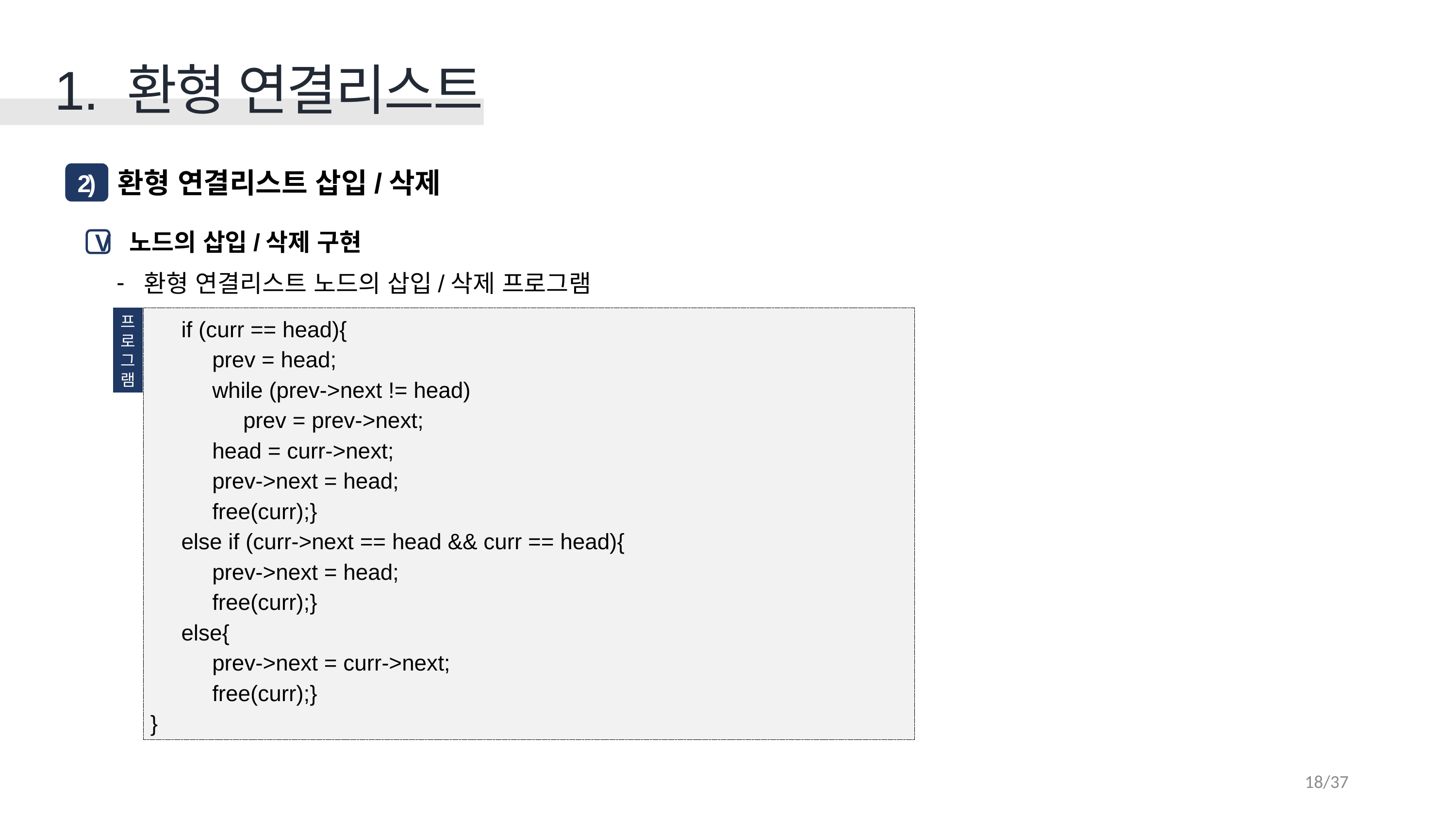

1. 환형 연결리스트

 환형 연결리스트 삽입/삭제
2)
 노드의 삽입/삭제 구현

환형 연결리스트 노드의 삽입/삭제 프로그램

V
프
로
그
램
     if (curr == head){
          prev = head;
          while (prev->next != head)
               prev = prev->next;
          head = curr->next;
          prev->next = head;
          free(curr);}
     else if (curr->next == head && curr == head){
          prev->next = head;
          free(curr);}
     else{
          prev->next = curr->next;
          free(curr);}
}
18/37